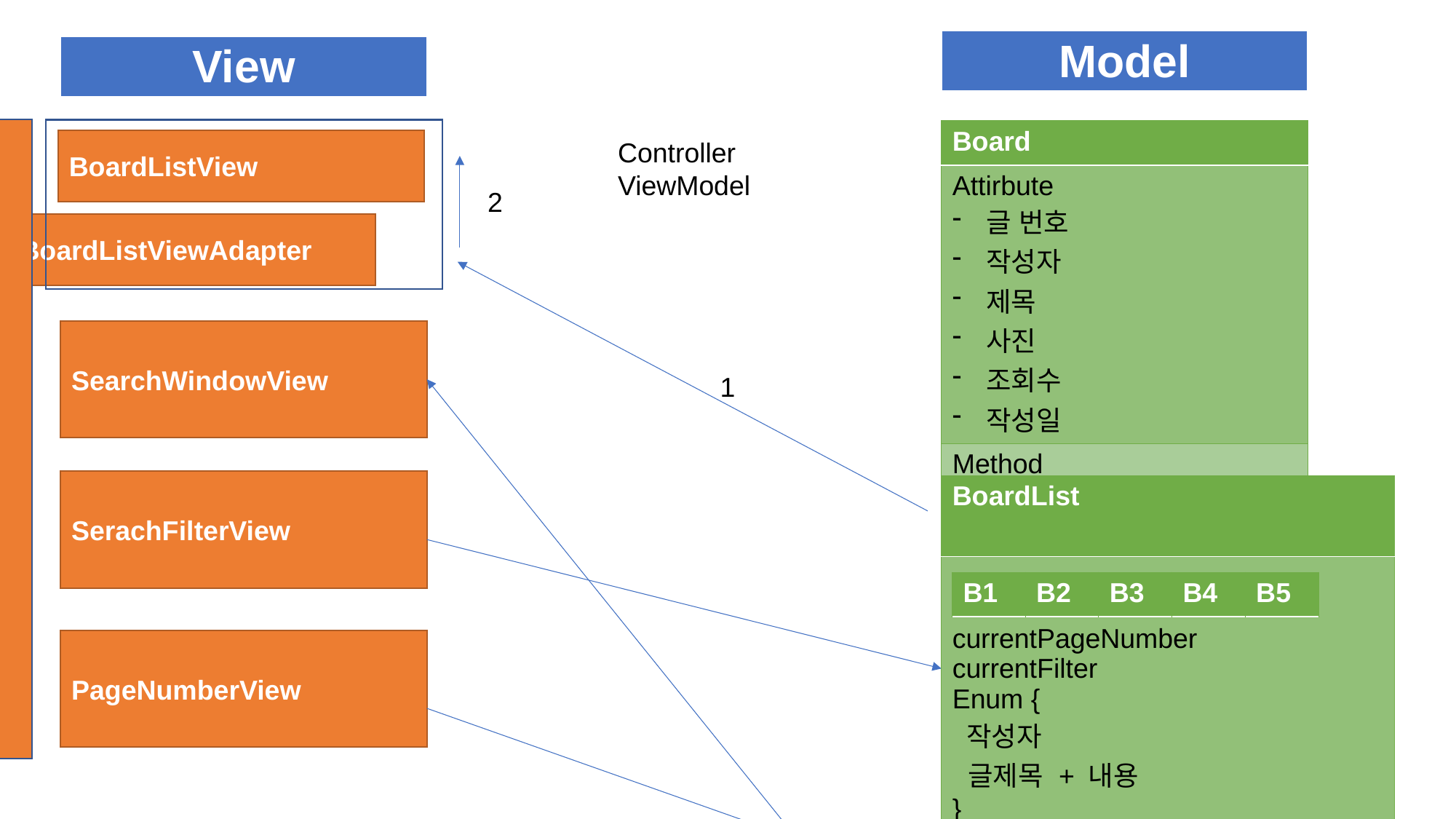

| Model |
| --- |
| View |
| --- |
Activty
Retrieve
View

| Board |
| --- |
| Attirbute 글 번호 작성자 제목 사진 조회수 작성일 |
| Method |
BoardListView
Controller
ViewModel
2
BoardListViewAdapter
SearchWindowView
1
SerachFilterView
| BoardList |
| --- |
| currentPageNumber currentFilter Enum { 작성자 글제목 + 내용 } |
| Method Refresh(pageNumber : PageNumber) - BoardListView에 현재 있는 데이터로 갱신 filter(searchText : String) { } - 현재 필터에 대해서 검색한 결과를 BoardList에 반영하고 BoardListView에 바꾸라고 알려줌 changeFilter() -현재 Filter 변경 |
| B1 | B2 | B3 | B4 | B5 |
| --- | --- | --- | --- | --- |
PageNumberView